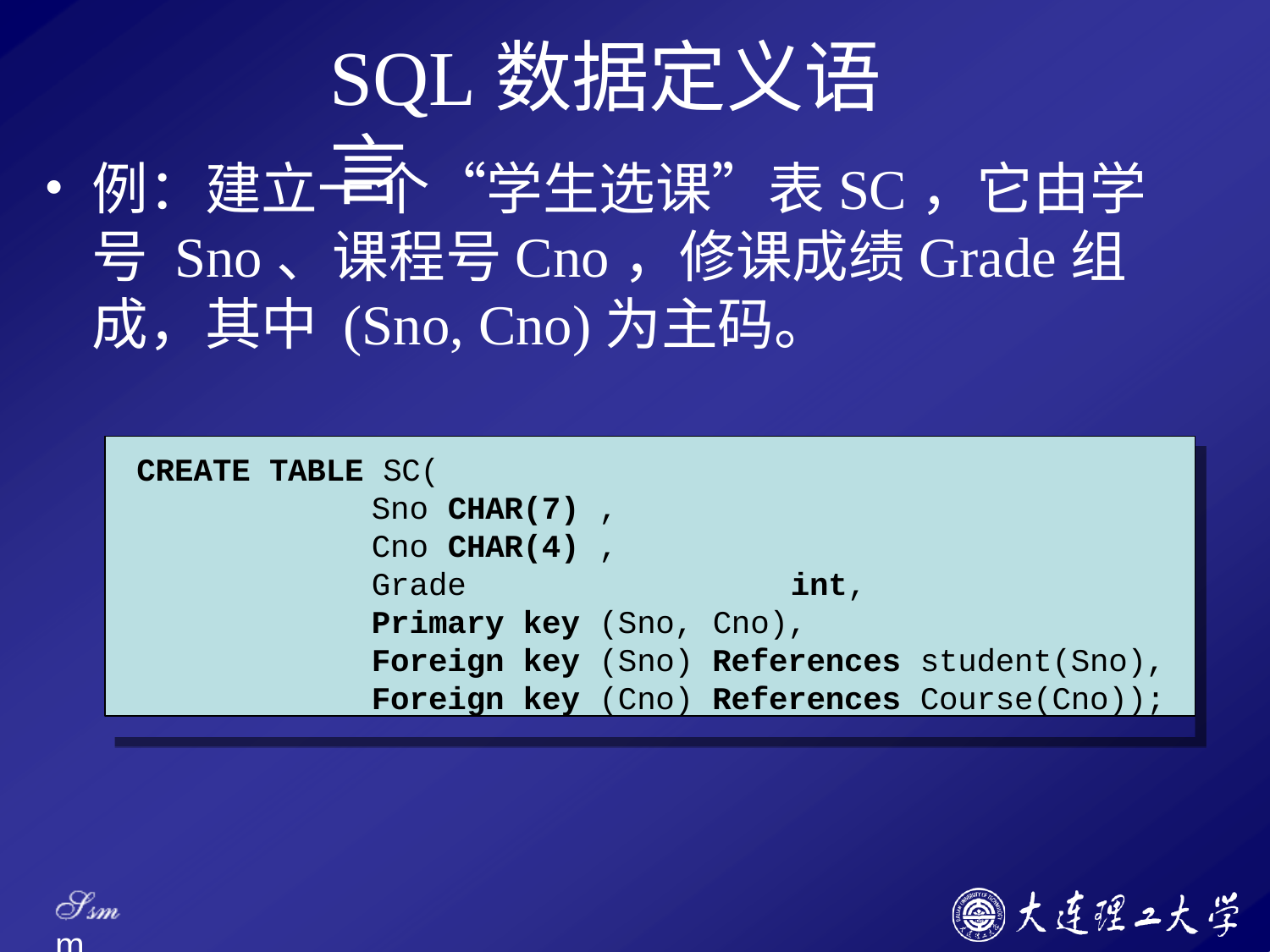

# SQL数据定义语言
例：建立一个“学生选课”表SC，它由学号 Sno、课程号Cno，修课成绩Grade组成，其中 (Sno, Cno)为主码。
CREATE TABLE SC(
Sno CHAR(7) ,
Cno CHAR(4) ,
Grade	int,
Primary key (Sno, Cno),
Foreign key (Sno) References student(Sno),
Foreign key (Cno) References Course(Cno));

Ssm